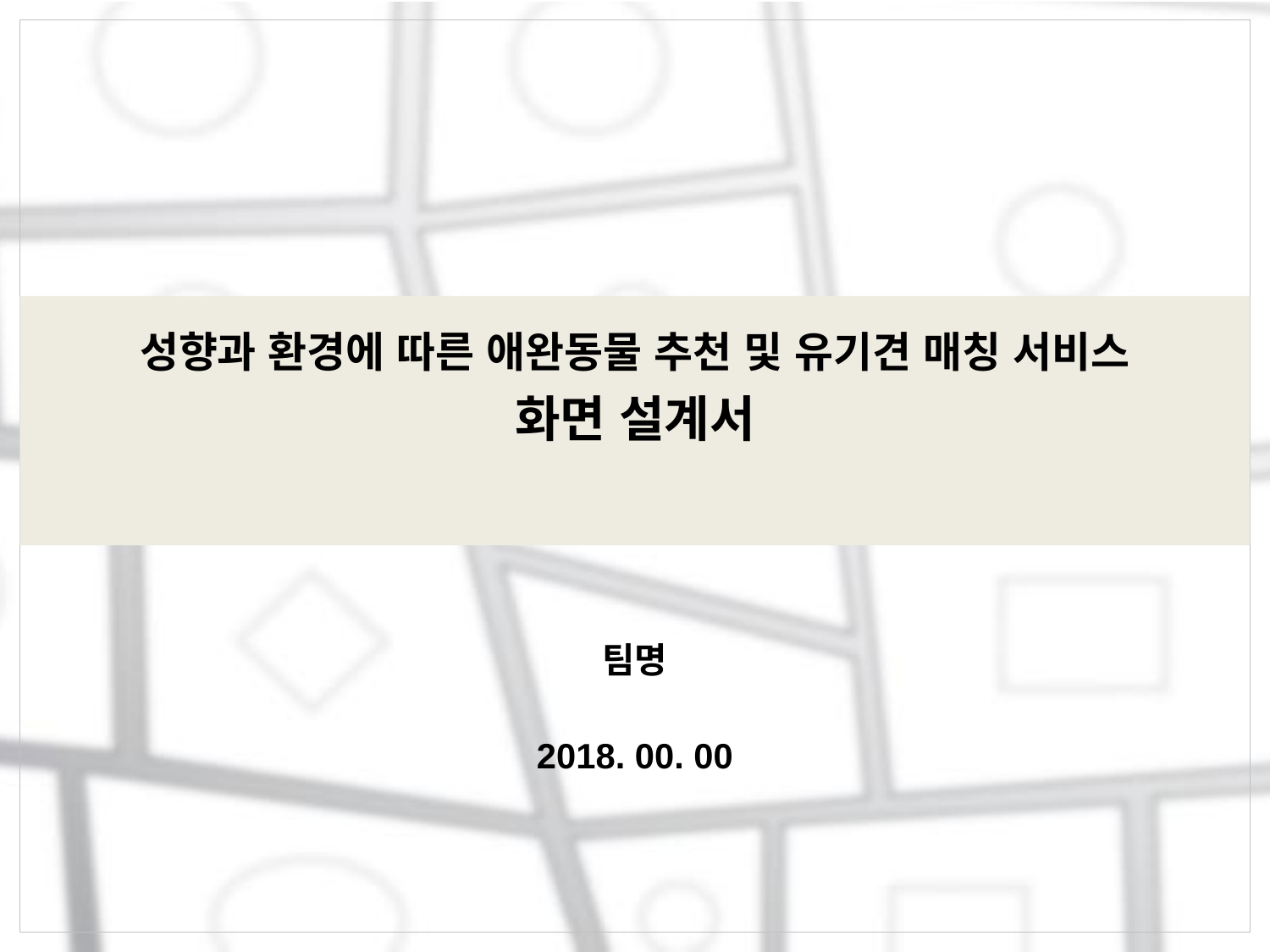

# 성향과 환경에 따른 애완동물 추천 및 유기견 매칭 서비스 화면 설계서
팀명

2018. 00. 00